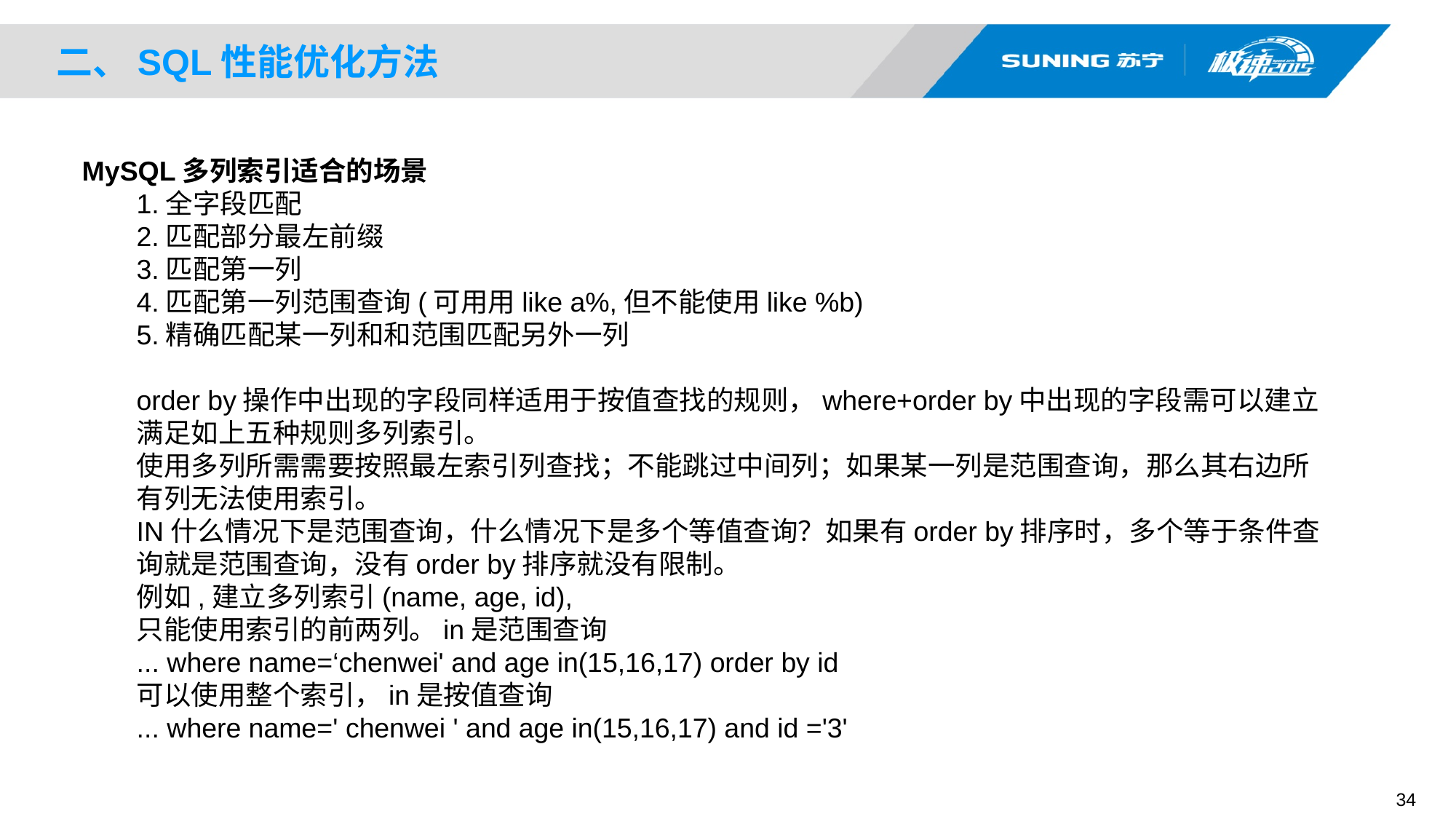

# 二、SQL性能优化方法
MySQL多列索引适合的场景
1.全字段匹配
2.匹配部分最左前缀
3.匹配第一列
4.匹配第一列范围查询(可用用like a%,但不能使用like %b)
5.精确匹配某一列和和范围匹配另外一列

order by操作中出现的字段同样适用于按值查找的规则，where+order by中出现的字段需可以建立满足如上五种规则多列索引。
使用多列所需需要按照最左索引列查找；不能跳过中间列；如果某一列是范围查询，那么其右边所有列无法使用索引。
IN什么情况下是范围查询，什么情况下是多个等值查询？如果有order by排序时，多个等于条件查询就是范围查询，没有order by排序就没有限制。
例如,建立多列索引(name, age, id),
只能使用索引的前两列。in是范围查询
... where name=‘chenwei' and age in(15,16,17) order by id
可以使用整个索引，in是按值查询
... where name=' chenwei ' and age in(15,16,17) and id ='3'